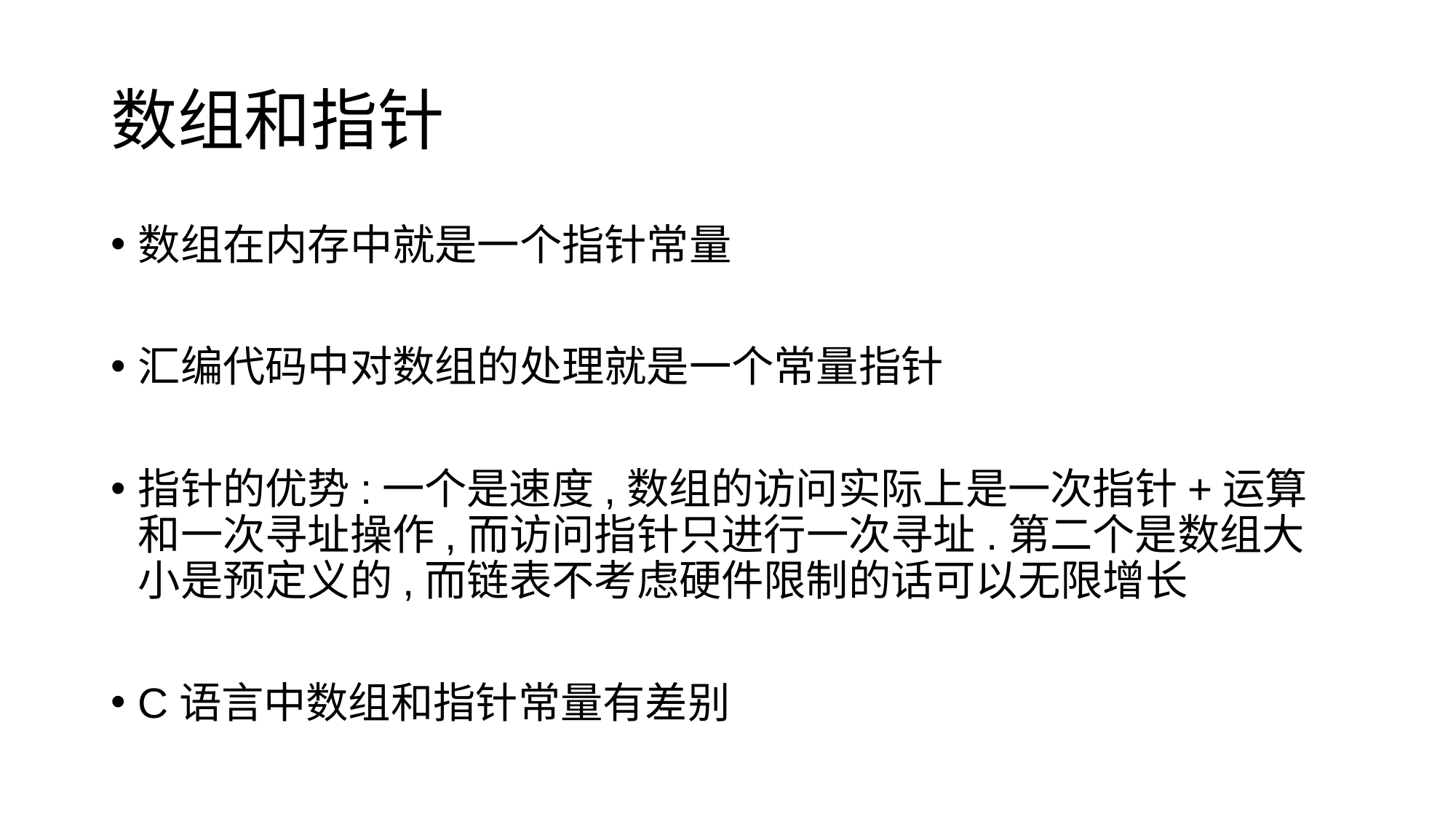

# 数组和指针
数组在内存中就是一个指针常量

汇编代码中对数组的处理就是一个常量指针

指针的优势:一个是速度,数组的访问实际上是一次指针+运算和一次寻址操作,而访问指针只进行一次寻址.第二个是数组大小是预定义的,而链表不考虑硬件限制的话可以无限增长

C语言中数组和指针常量有差别